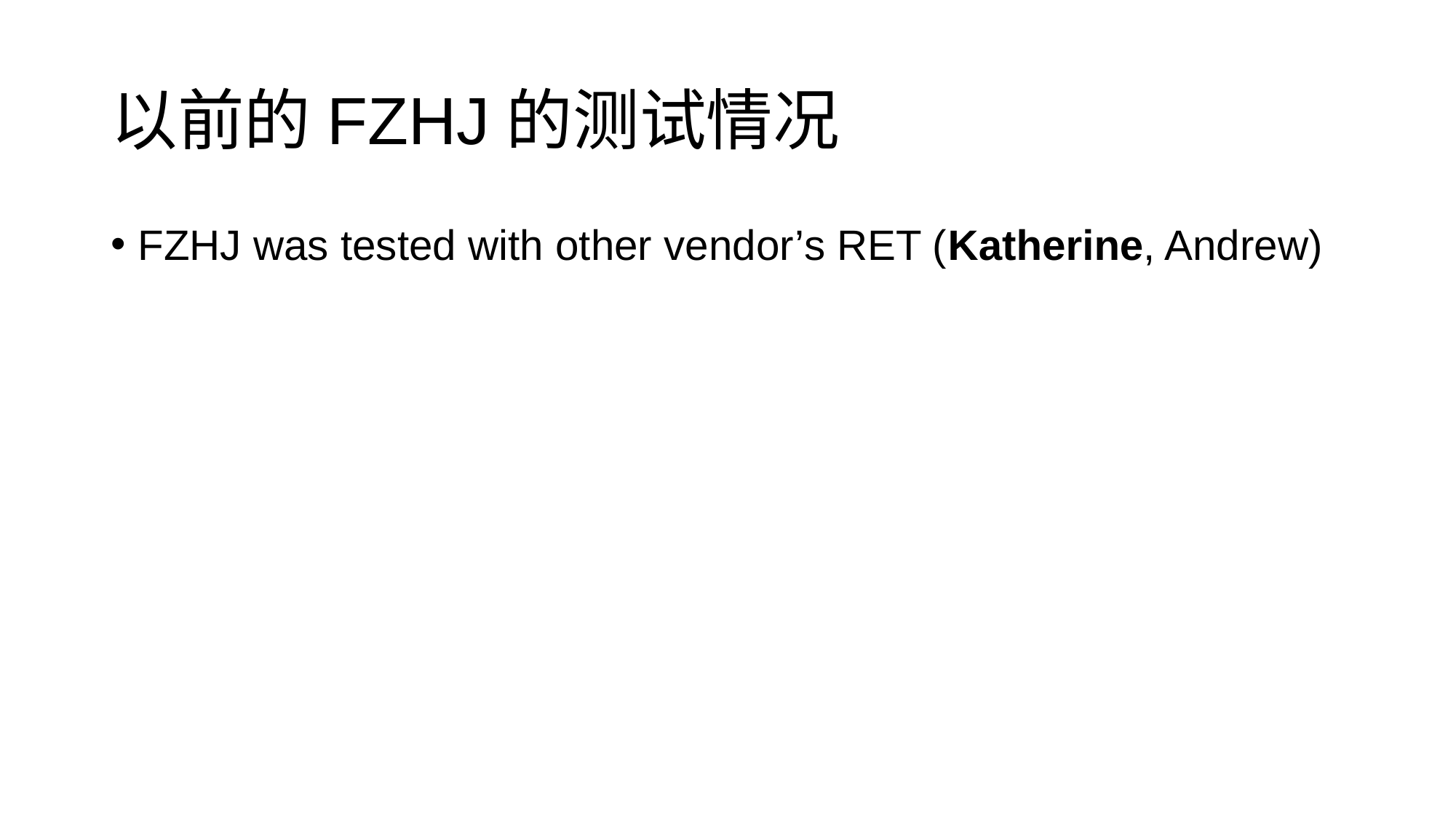

# 以前的FZHJ的测试情况
FZHJ was tested with other vendor’s RET (Katherine, Andrew)